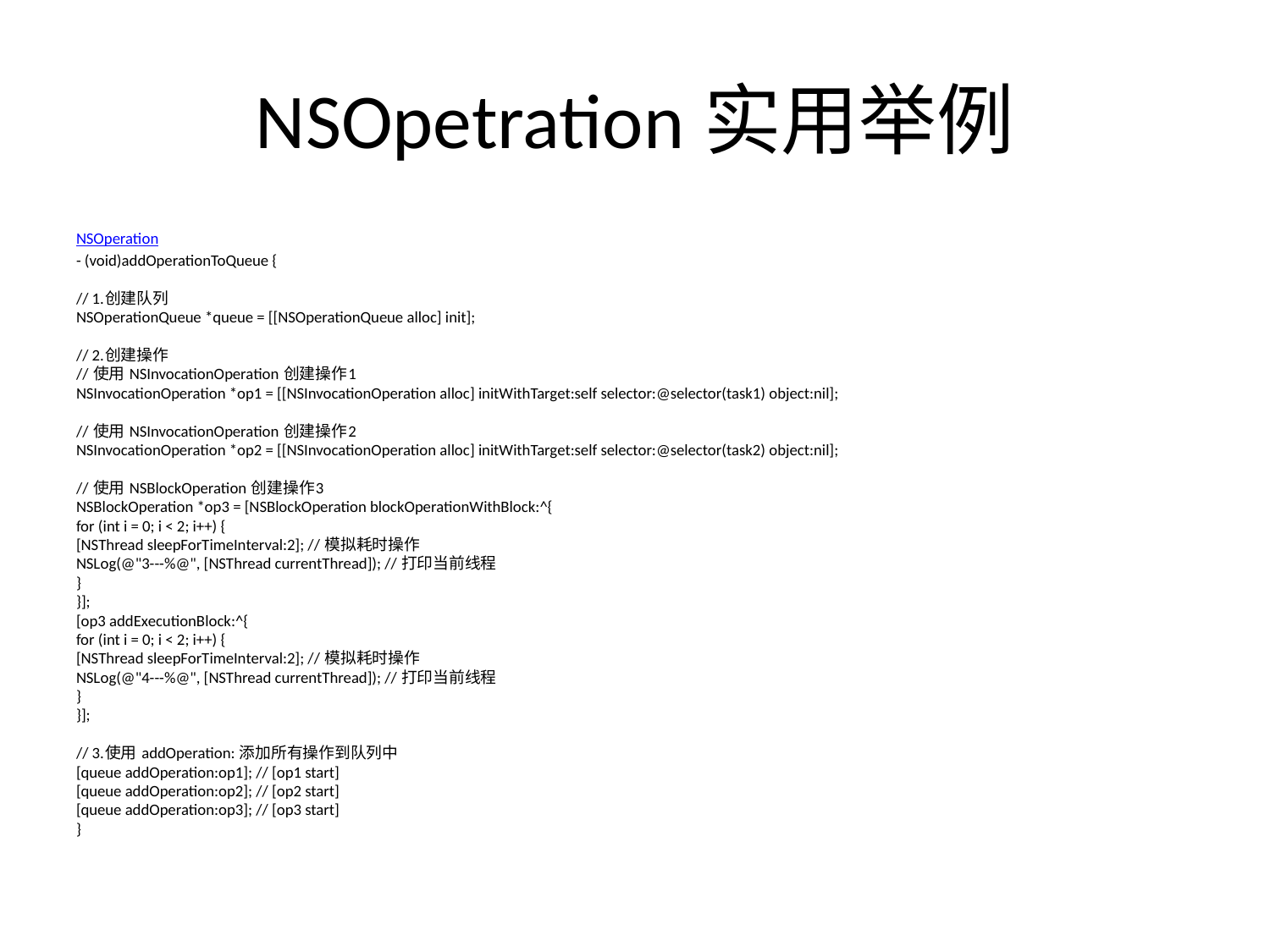

# NSOpetration实用举例
NSOperation
- (void)addOperationToQueue {
// 1.创建队列
NSOperationQueue *queue = [[NSOperationQueue alloc] init];
// 2.创建操作
// 使用 NSInvocationOperation 创建操作1
NSInvocationOperation *op1 = [[NSInvocationOperation alloc] initWithTarget:self selector:@selector(task1) object:nil];
// 使用 NSInvocationOperation 创建操作2
NSInvocationOperation *op2 = [[NSInvocationOperation alloc] initWithTarget:self selector:@selector(task2) object:nil];
// 使用 NSBlockOperation 创建操作3
NSBlockOperation *op3 = [NSBlockOperation blockOperationWithBlock:^{
for (int i = 0; i < 2; i++) {
[NSThread sleepForTimeInterval:2]; // 模拟耗时操作
NSLog(@"3---%@", [NSThread currentThread]); // 打印当前线程
}
}];
[op3 addExecutionBlock:^{
for (int i = 0; i < 2; i++) {
[NSThread sleepForTimeInterval:2]; // 模拟耗时操作
NSLog(@"4---%@", [NSThread currentThread]); // 打印当前线程
}
}];
// 3.使用 addOperation: 添加所有操作到队列中
[queue addOperation:op1]; // [op1 start]
[queue addOperation:op2]; // [op2 start]
[queue addOperation:op3]; // [op3 start]
}